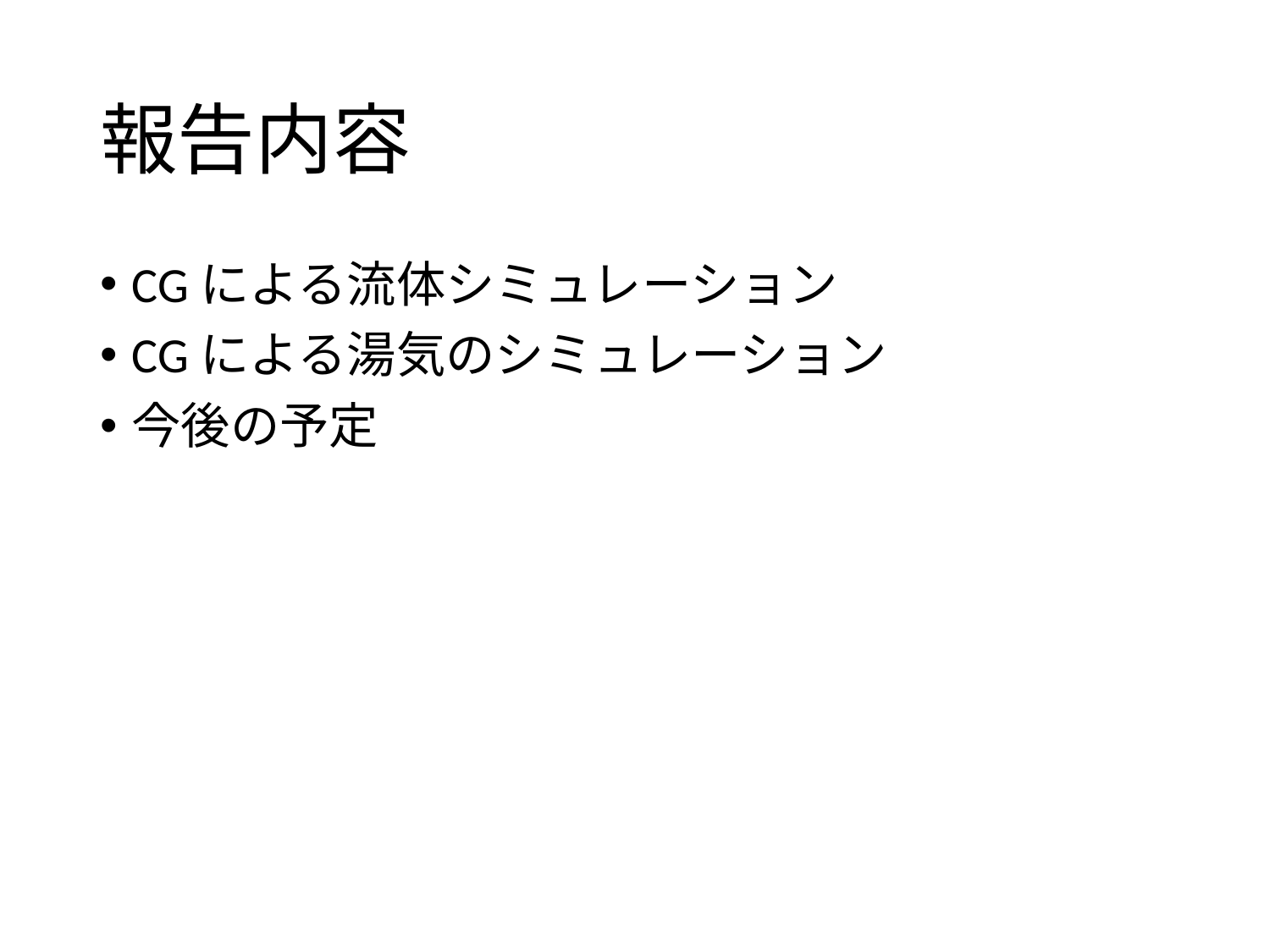

# 報告内容
CGによる流体シミュレーション
CGによる湯気のシミュレーション
今後の予定